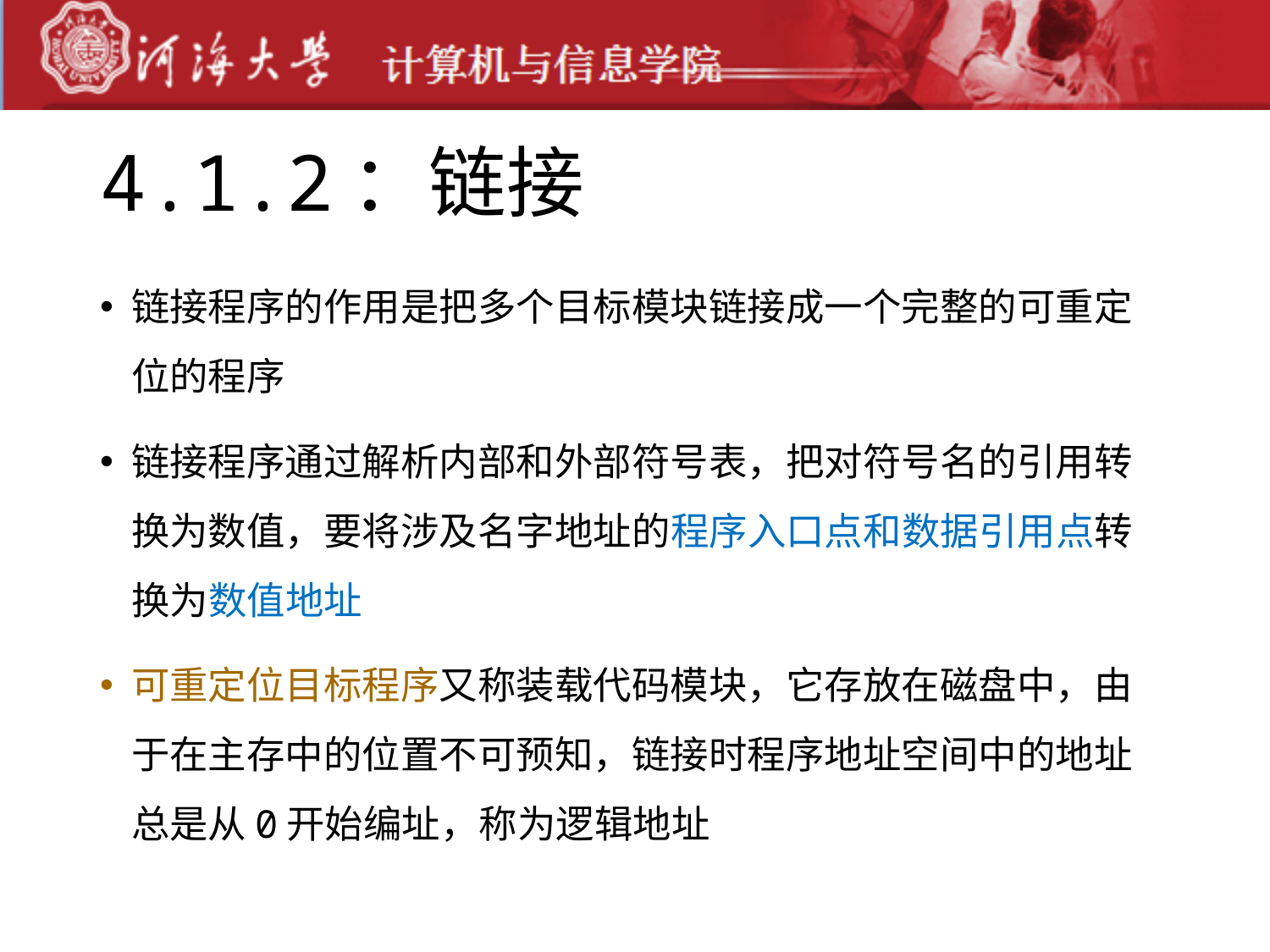

# 4.1.2：链接
链接程序的作用是把多个目标模块链接成一个完整的可重定位的程序
链接程序通过解析内部和外部符号表，把对符号名的引用转换为数值，要将涉及名字地址的程序入口点和数据引用点转换为数值地址
可重定位目标程序又称装载代码模块，它存放在磁盘中，由于在主存中的位置不可预知，链接时程序地址空间中的地址总是从0开始编址，称为逻辑地址